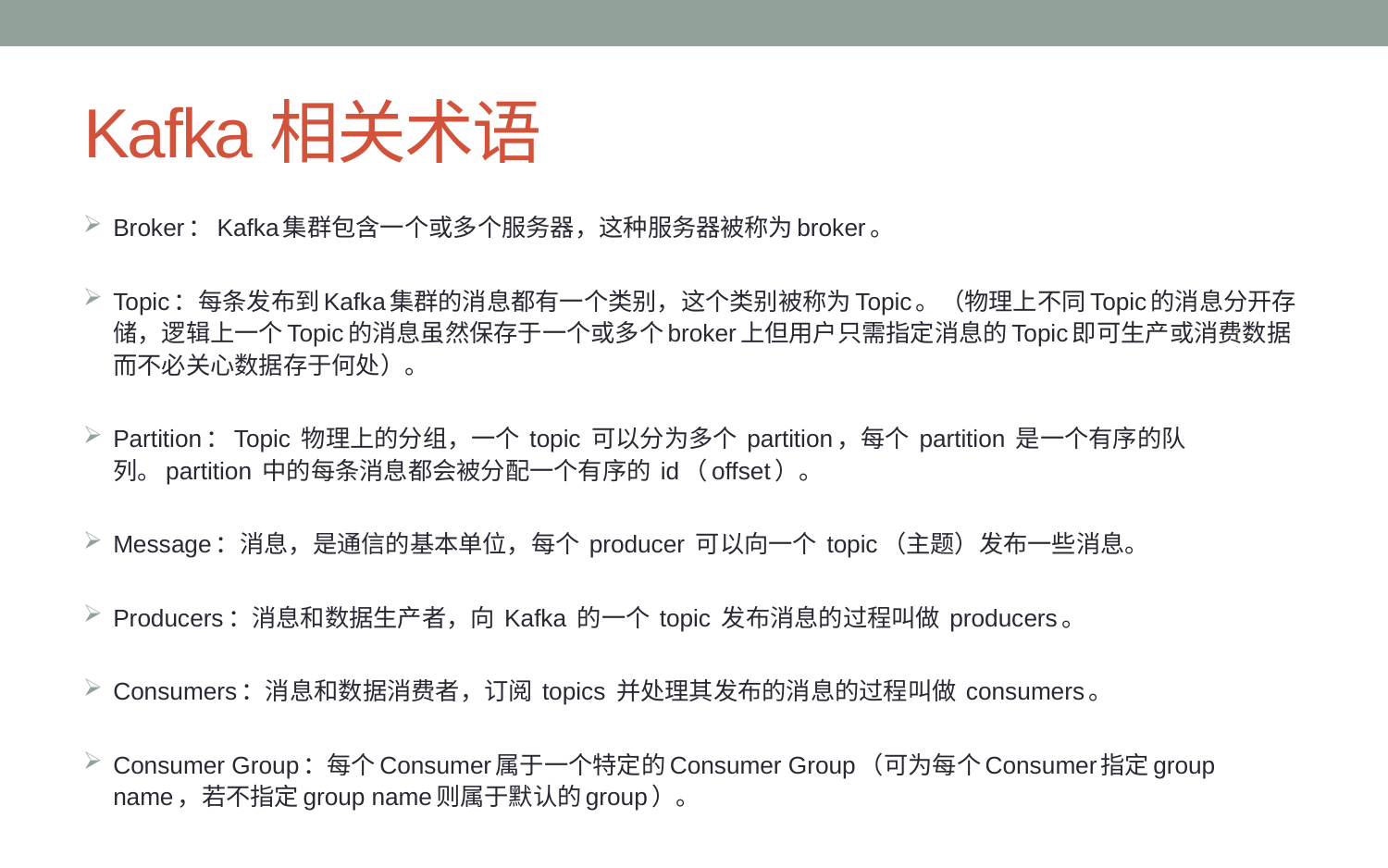

# Kafka相关术语
Broker：Kafka集群包含一个或多个服务器，这种服务器被称为broker。

Topic：每条发布到Kafka集群的消息都有一个类别，这个类别被称为Topic。（物理上不同Topic的消息分开存储，逻辑上一个Topic的消息虽然保存于一个或多个broker上但用户只需指定消息的Topic即可生产或消费数据而不必关心数据存于何处）。

Partition：Topic 物理上的分组，一个 topic 可以分为多个 partition，每个 partition 是一个有序的队列。partition 中的每条消息都会被分配一个有序的 id（offset）。

Message：消息，是通信的基本单位，每个 producer 可以向一个 topic（主题）发布一些消息。

Producers：消息和数据生产者，向 Kafka 的一个 topic 发布消息的过程叫做 producers。

Consumers：消息和数据消费者，订阅 topics 并处理其发布的消息的过程叫做 consumers。

Consumer Group：每个Consumer属于一个特定的Consumer Group（可为每个Consumer指定group name，若不指定group name则属于默认的group）。